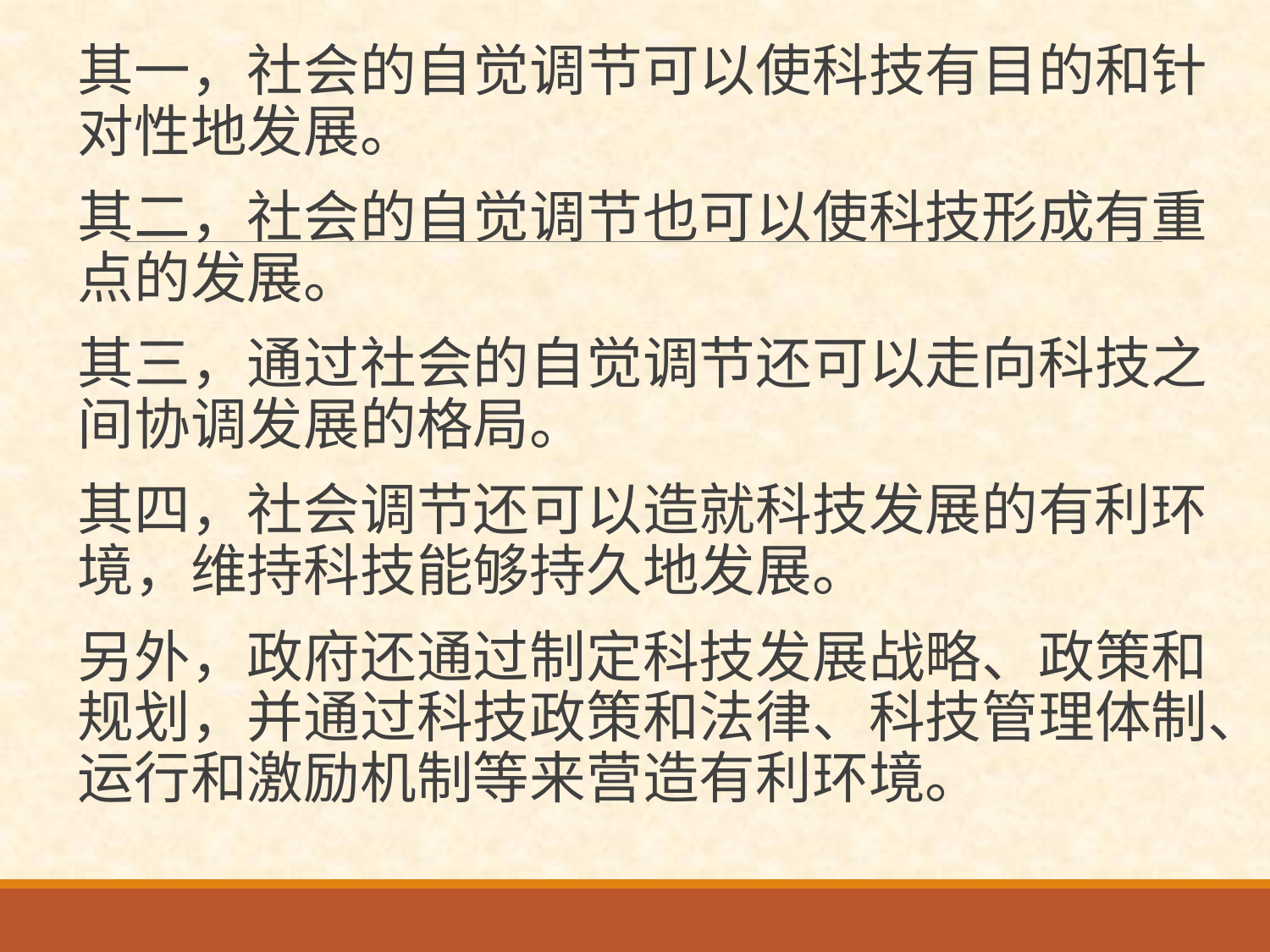

其一，社会的自觉调节可以使科技有目的和针对性地发展。
其二，社会的自觉调节也可以使科技形成有重点的发展。
其三，通过社会的自觉调节还可以走向科技之间协调发展的格局。
其四，社会调节还可以造就科技发展的有利环境，维持科技能够持久地发展。
另外，政府还通过制定科技发展战略、政策和规划，并通过科技政策和法律、科技管理体制、运行和激励机制等来营造有利环境。